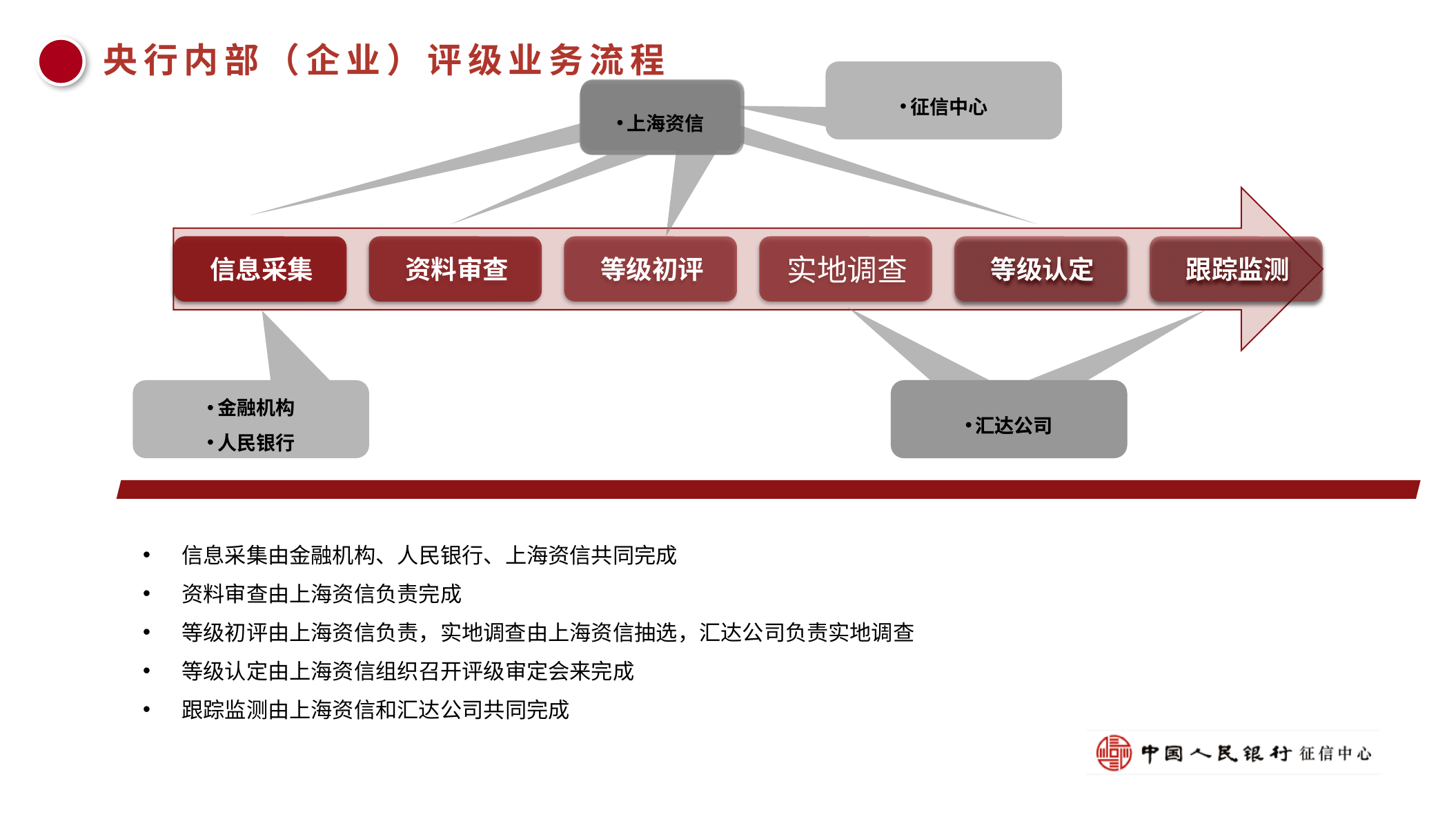

央行内部（企业）评级业务流程
征信中心

上海资信

信息采集
资料审查
等级初评
实地调查
等级认定
跟踪监测
金融机构
人民银行
汇达公司
汇达公司

信息采集由金融机构、人民银行、上海资信共同完成
资料审查由上海资信负责完成
等级初评由上海资信负责，实地调查由上海资信抽选，汇达公司负责实地调查
等级认定由上海资信组织召开评级审定会来完成
跟踪监测由上海资信和汇达公司共同完成